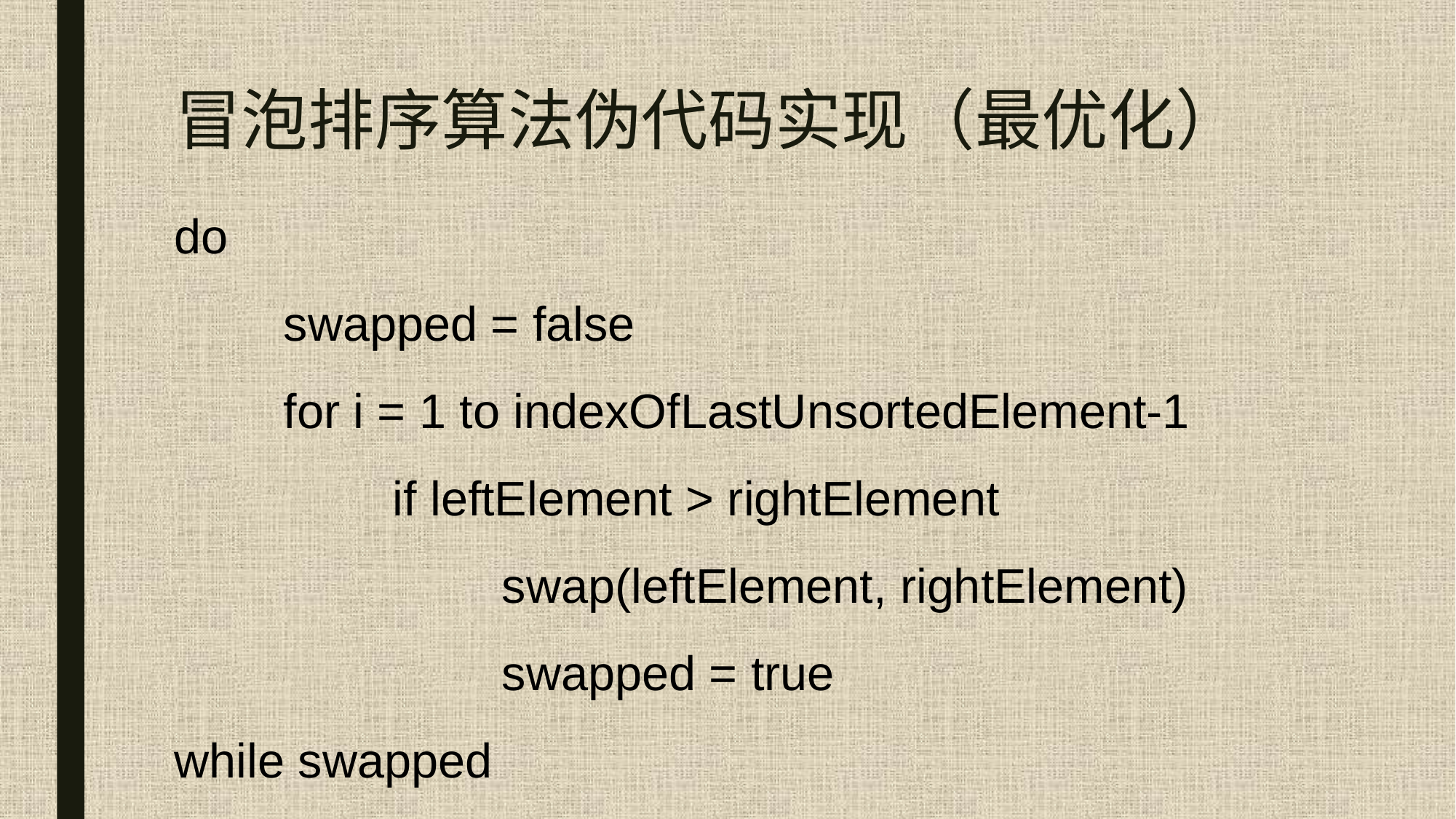

# 冒泡排序算法伪代码实现（最优化）
do
  	swapped = false
  	for i = 1 to indexOfLastUnsortedElement-1
    		if leftElement > rightElement
     	 		swap(leftElement, rightElement)
     	 		swapped = true
while swapped